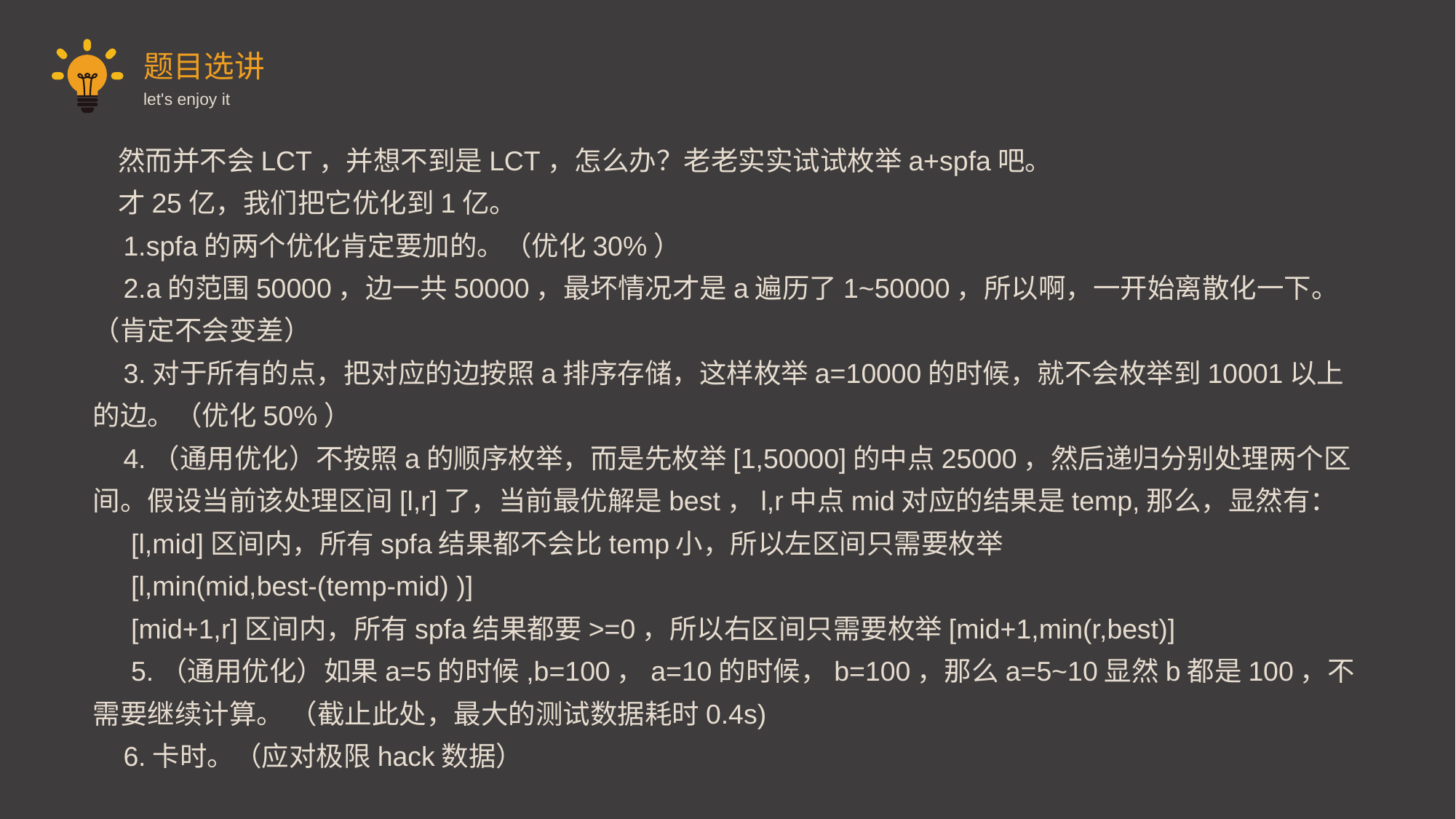

题目选讲
let's enjoy it
   然而并不会LCT，并想不到是LCT，怎么办？老老实实试试枚举a+spfa吧。
   才25亿，我们把它优化到1亿。
    1.spfa的两个优化肯定要加的。（优化30%）
    2.a的范围50000，边一共50000，最坏情况才是a遍历了1~50000，所以啊，一开始离散化一下。（肯定不会变差）
    3.对于所有的点，把对应的边按照a排序存储，这样枚举a=10000的时候，就不会枚举到10001以上的边。（优化50%）
    4.（通用优化）不按照a的顺序枚举，而是先枚举[1,50000]的中点25000，然后递归分别处理两个区间。假设当前该处理区间[l,r]了，当前最优解是best，l,r中点mid对应的结果是temp,那么，显然有：
     [l,mid]区间内，所有spfa结果都不会比temp小，所以左区间只需要枚举
     [l,min(mid,best-(temp-mid) )]
     [mid+1,r]区间内，所有spfa结果都要>=0，所以右区间只需要枚举[mid+1,min(r,best)]
     5.（通用优化）如果a=5的时候,b=100，a=10的时候，b=100，那么a=5~10显然b都是100，不需要继续计算。 （截止此处，最大的测试数据耗时0.4s)
    6.卡时。（应对极限hack数据）